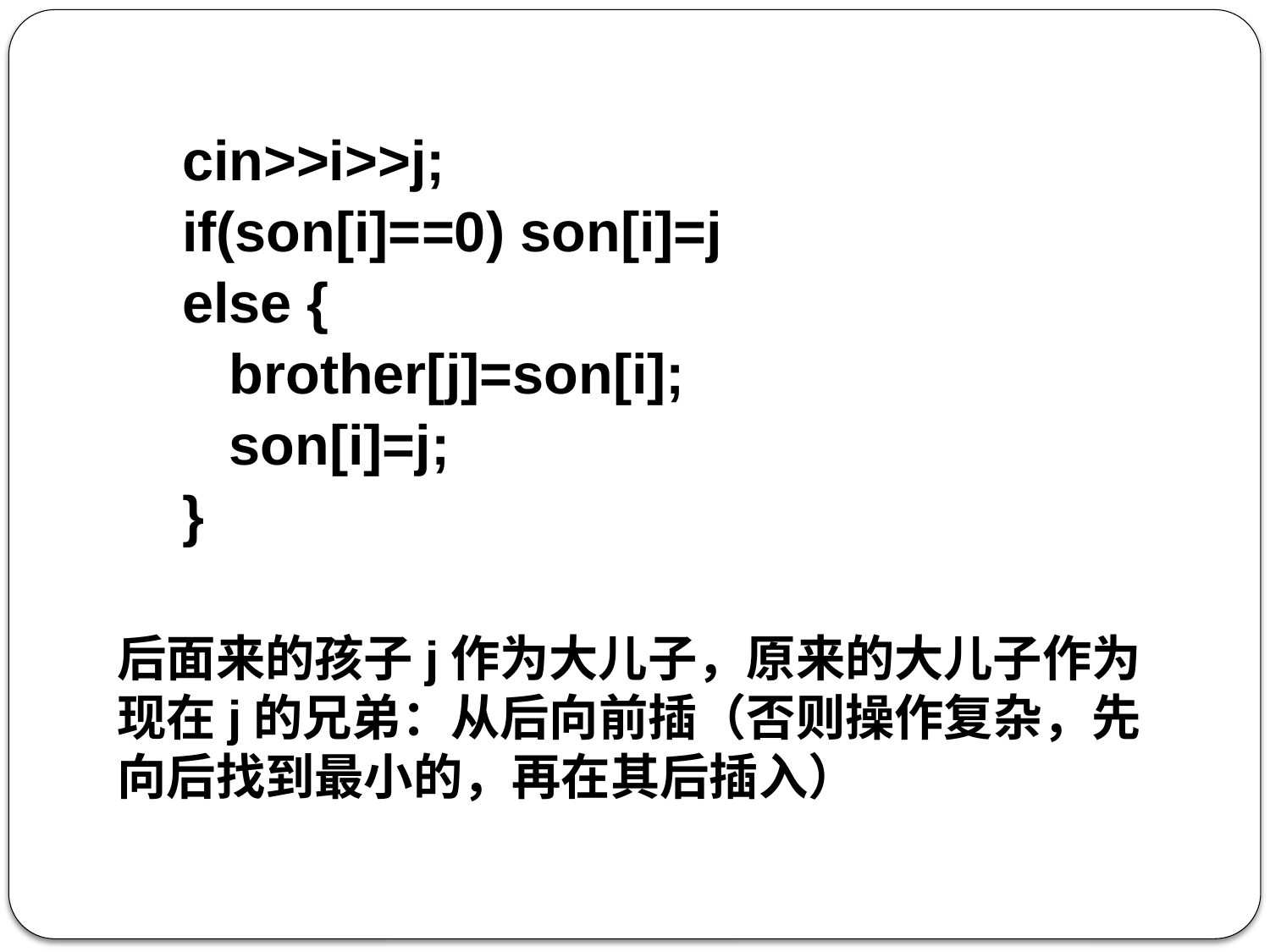

cin>>i>>j;
if(son[i]==0) son[i]=j
else {
   brother[j]=son[i];
   son[i]=j;
}
后面来的孩子j作为大儿子，原来的大儿子作为现在j的兄弟：从后向前插（否则操作复杂，先向后找到最小的，再在其后插入）